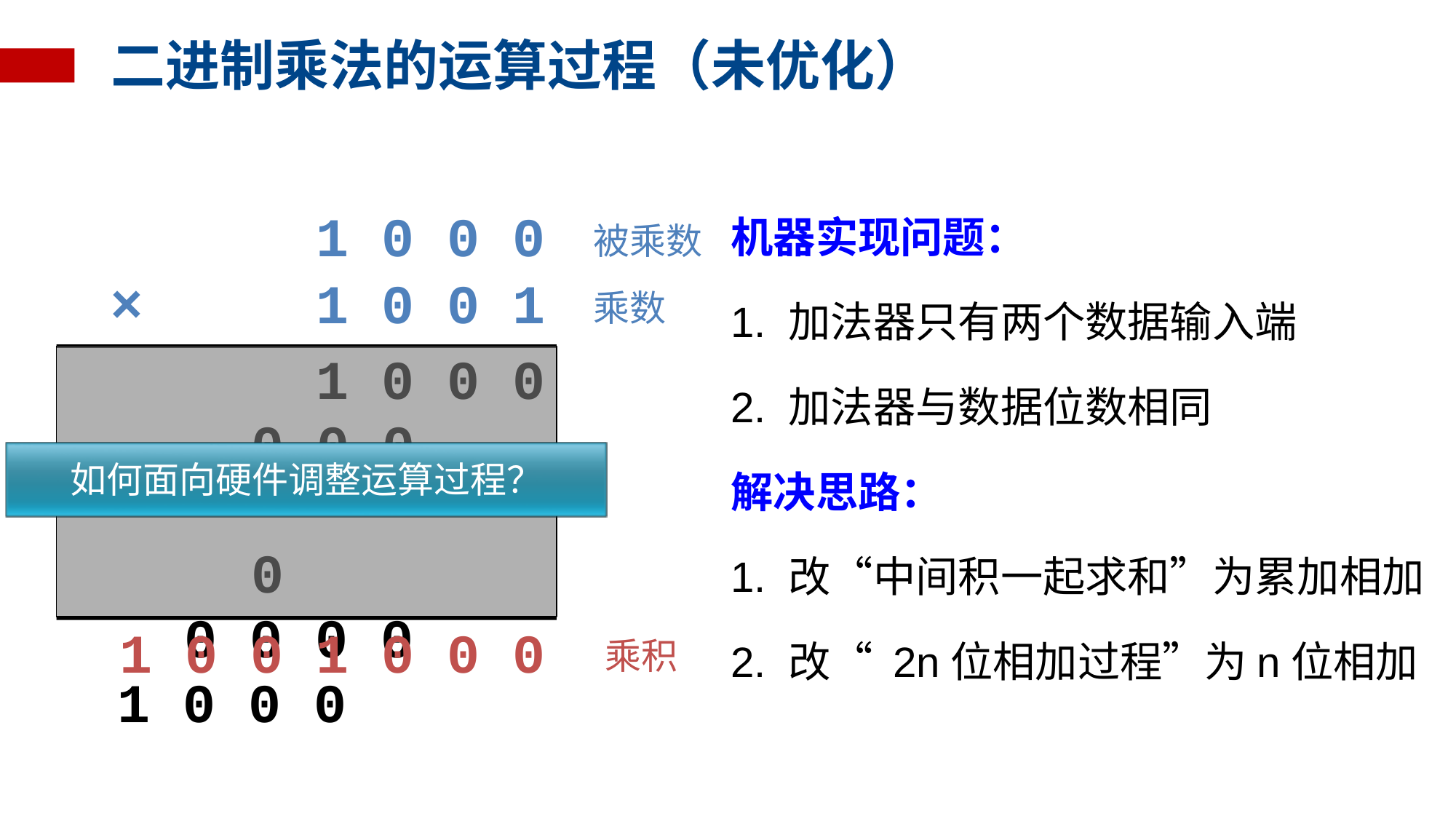

# 二进制乘法的运算过程（未优化）
机器实现问题：
1. 加法器只有两个数据输入端
2. 加法器与数据位数相同
解决思路：
1. 改“中间积一起求和”为累加相加
2. 改“ 2n位相加过程”为n位相加
1 0 0 0
1 0 0 1
被乘数
乘数
×

1 0 0 0
0 0 0	0
0 0 0 0
1 0 0 0

如何面向硬件调整运算过程？

1 0 0 1 0 0 0
乘积